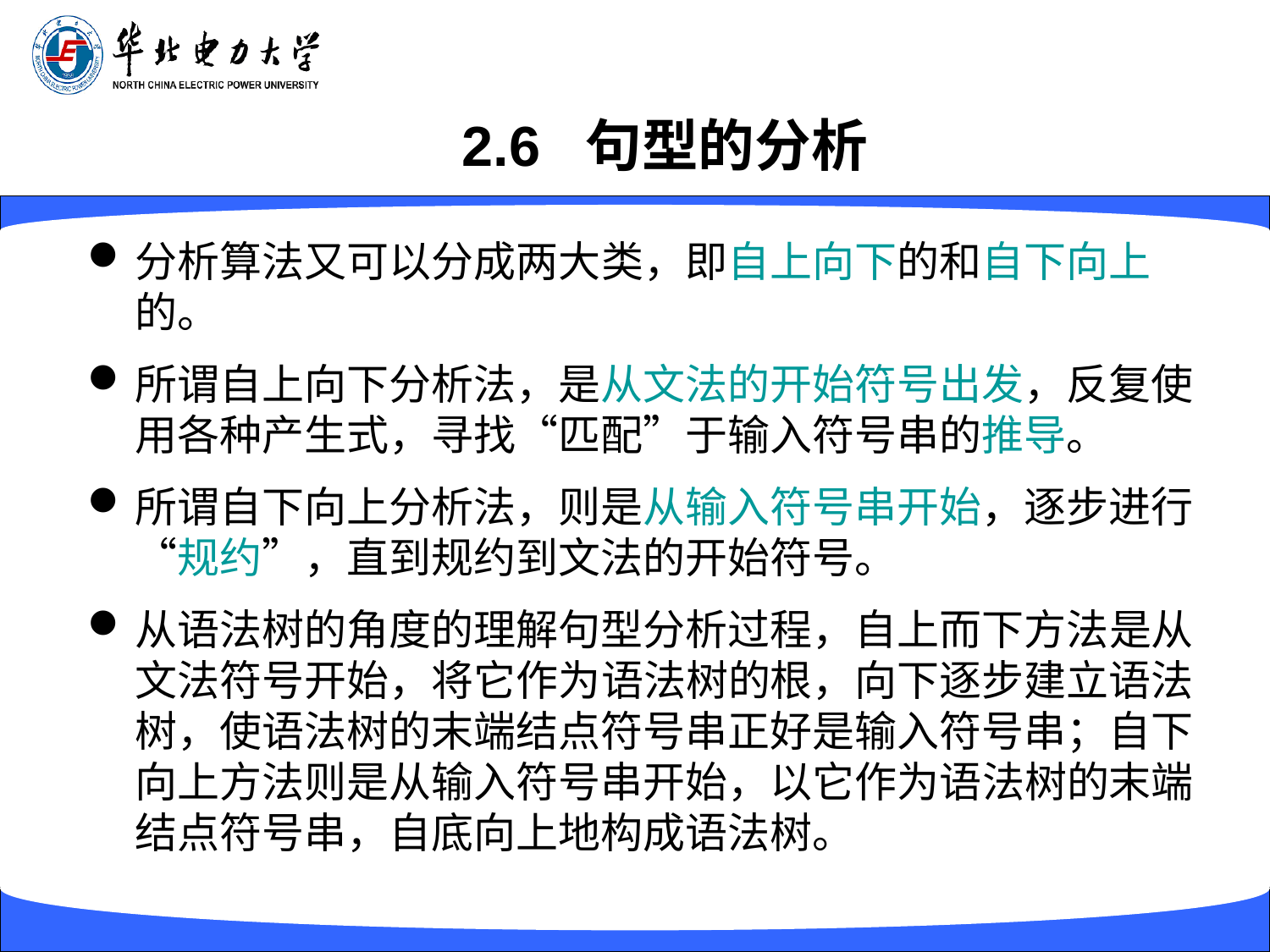

# 2.6  句型的分析
分析算法又可以分成两大类，即自上向下的和自下向上的。
所谓自上向下分析法，是从文法的开始符号出发，反复使用各种产生式，寻找“匹配”于输入符号串的推导。
所谓自下向上分析法，则是从输入符号串开始，逐步进行“规约”，直到规约到文法的开始符号。
从语法树的角度的理解句型分析过程，自上而下方法是从文法符号开始，将它作为语法树的根，向下逐步建立语法树，使语法树的末端结点符号串正好是输入符号串；自下向上方法则是从输入符号串开始，以它作为语法树的末端结点符号串，自底向上地构成语法树。